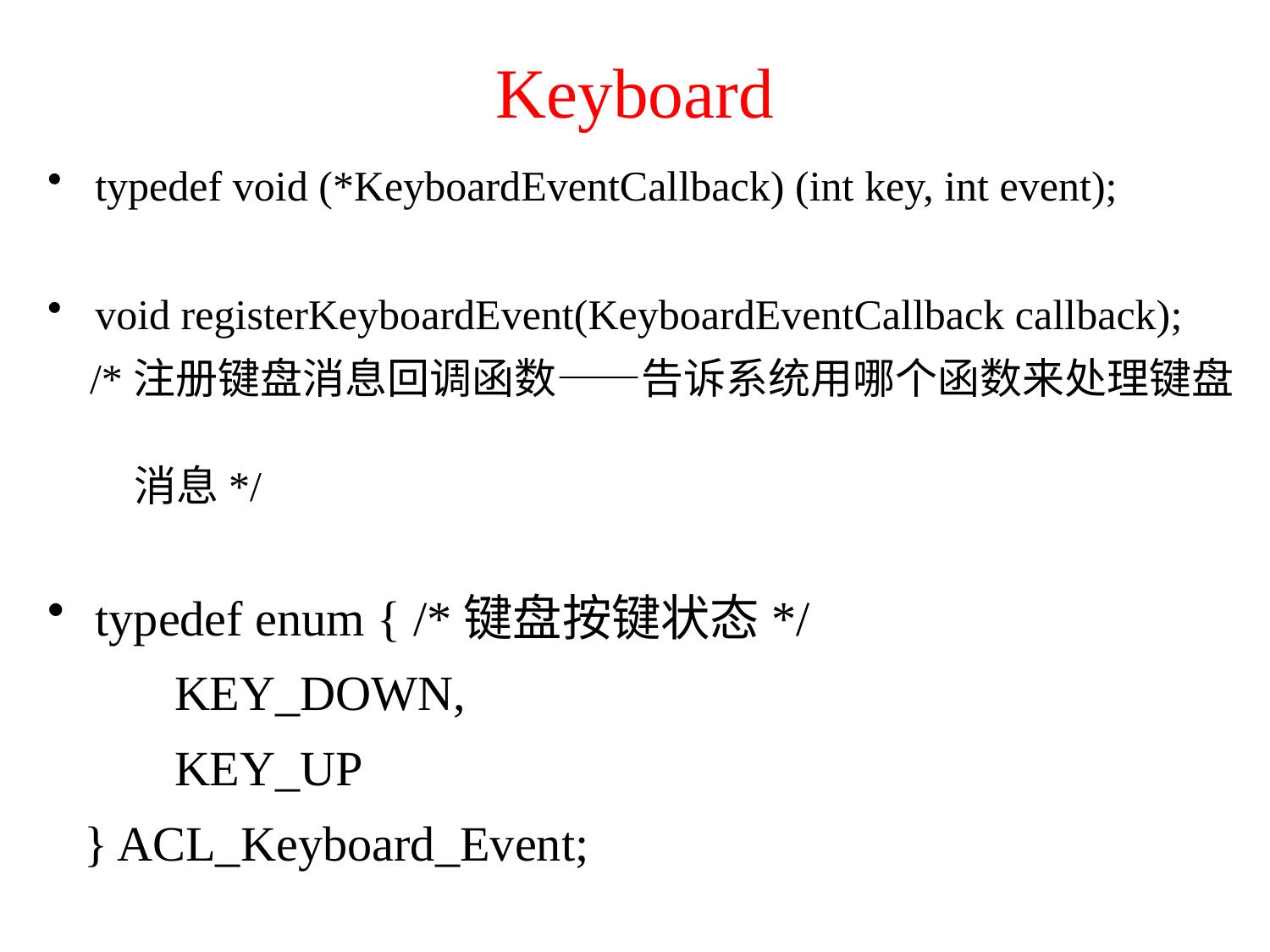

# Keyboard
typedef void (*KeyboardEventCallback) (int key, int event);

void registerKeyboardEvent(KeyboardEventCallback callback);
    /*注册键盘消息回调函数——告诉系统用哪个函数来处理键盘
        消息*/

typedef enum { /*键盘按键状态*/
	KEY_DOWN,
	KEY_UP
   } ACL_Keyboard_Event;